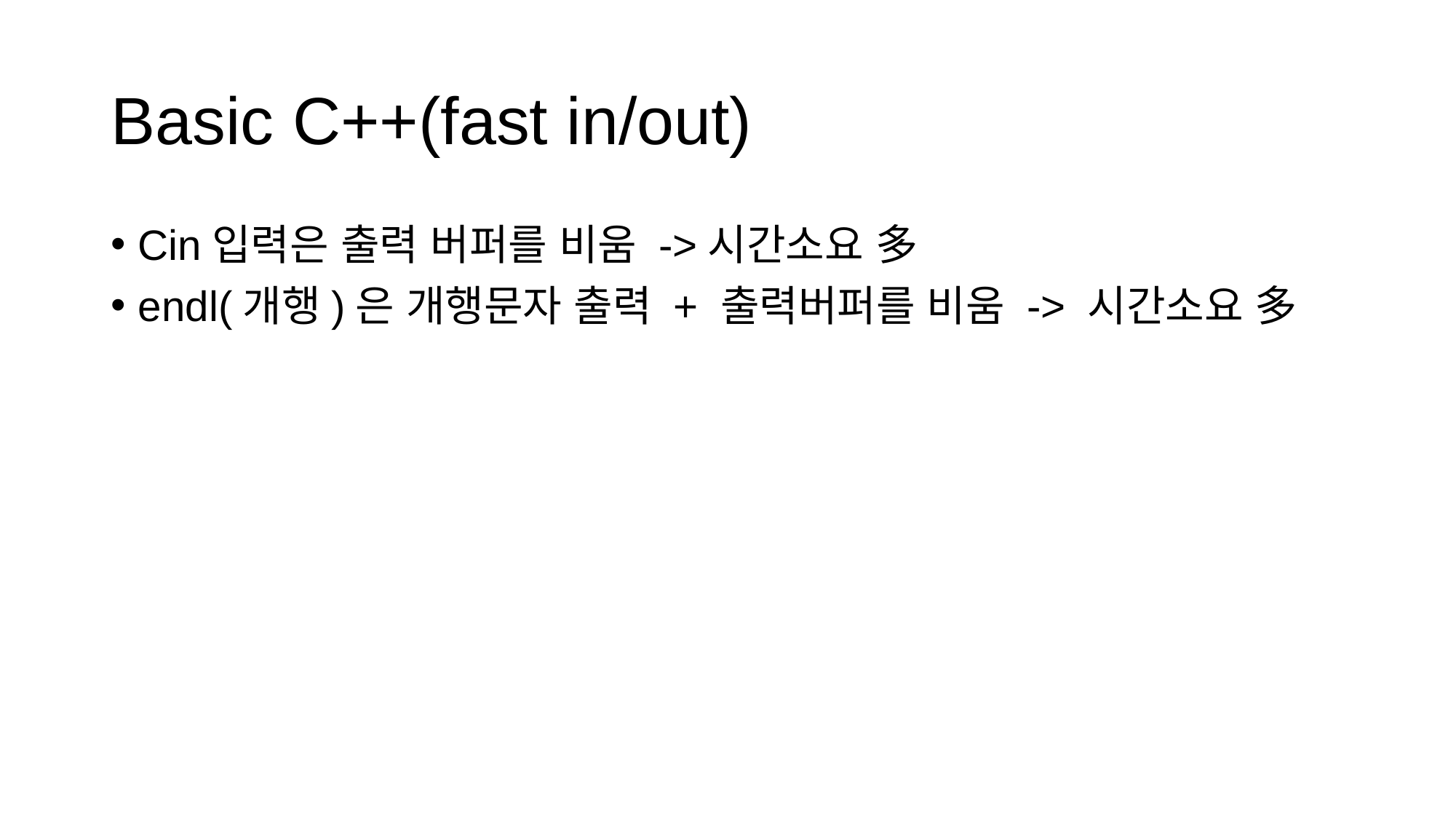

# Basic C++(fast in/out)
Cin입력은 출력 버퍼를 비움 ->시간소요 多
endl(개행)은 개행문자 출력 + 출력버퍼를 비움 -> 시간소요 多